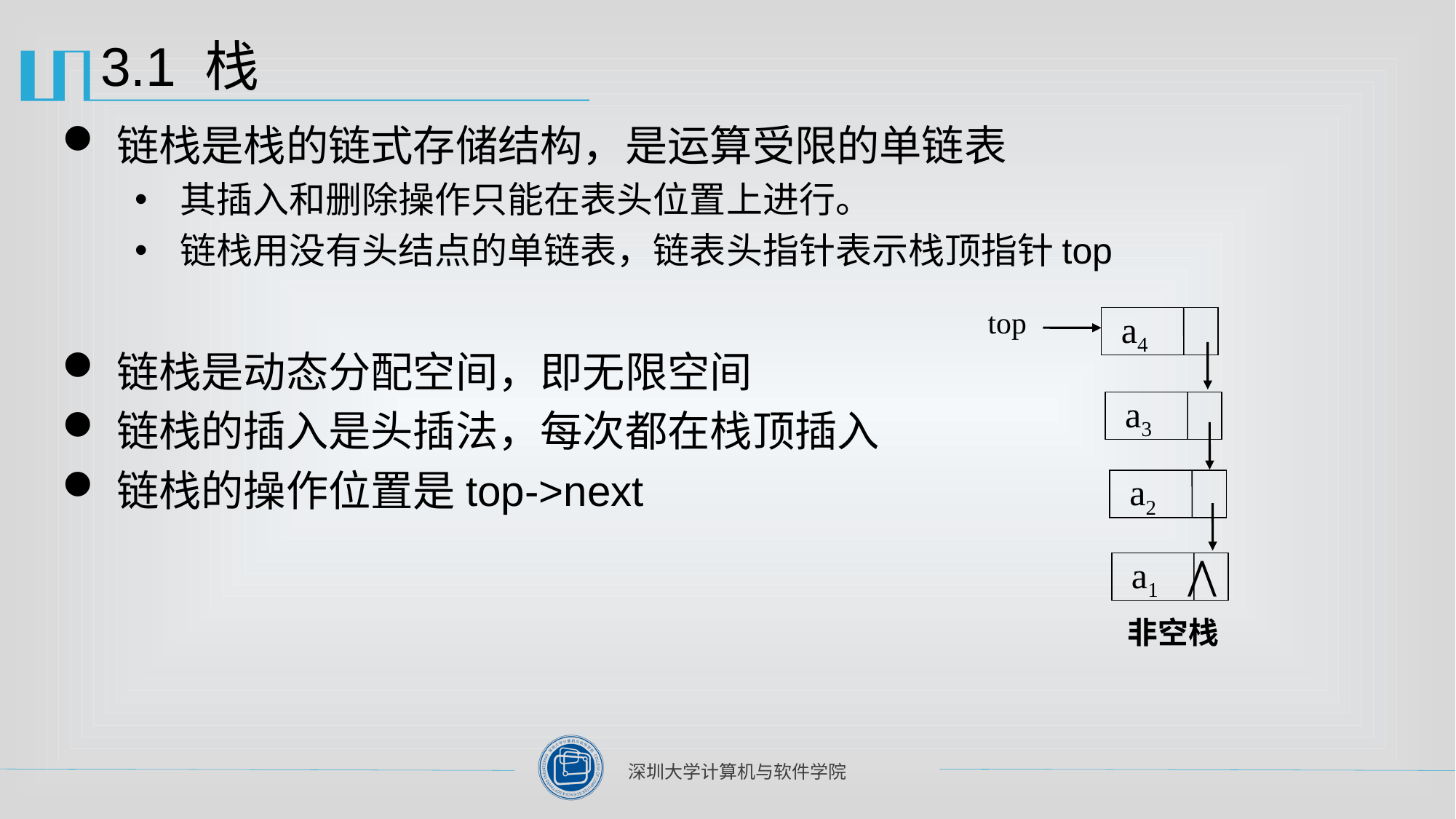

# 3.1 栈
链栈是栈的链式存储结构，是运算受限的单链表
其插入和删除操作只能在表头位置上进行。
链栈用没有头结点的单链表，链表头指针表示栈顶指针top

链栈是动态分配空间，即无限空间
链栈的插入是头插法，每次都在栈顶插入
链栈的操作位置是top->next
top

 a4

 a3

 a2

 a1     ⋀

非空栈

17